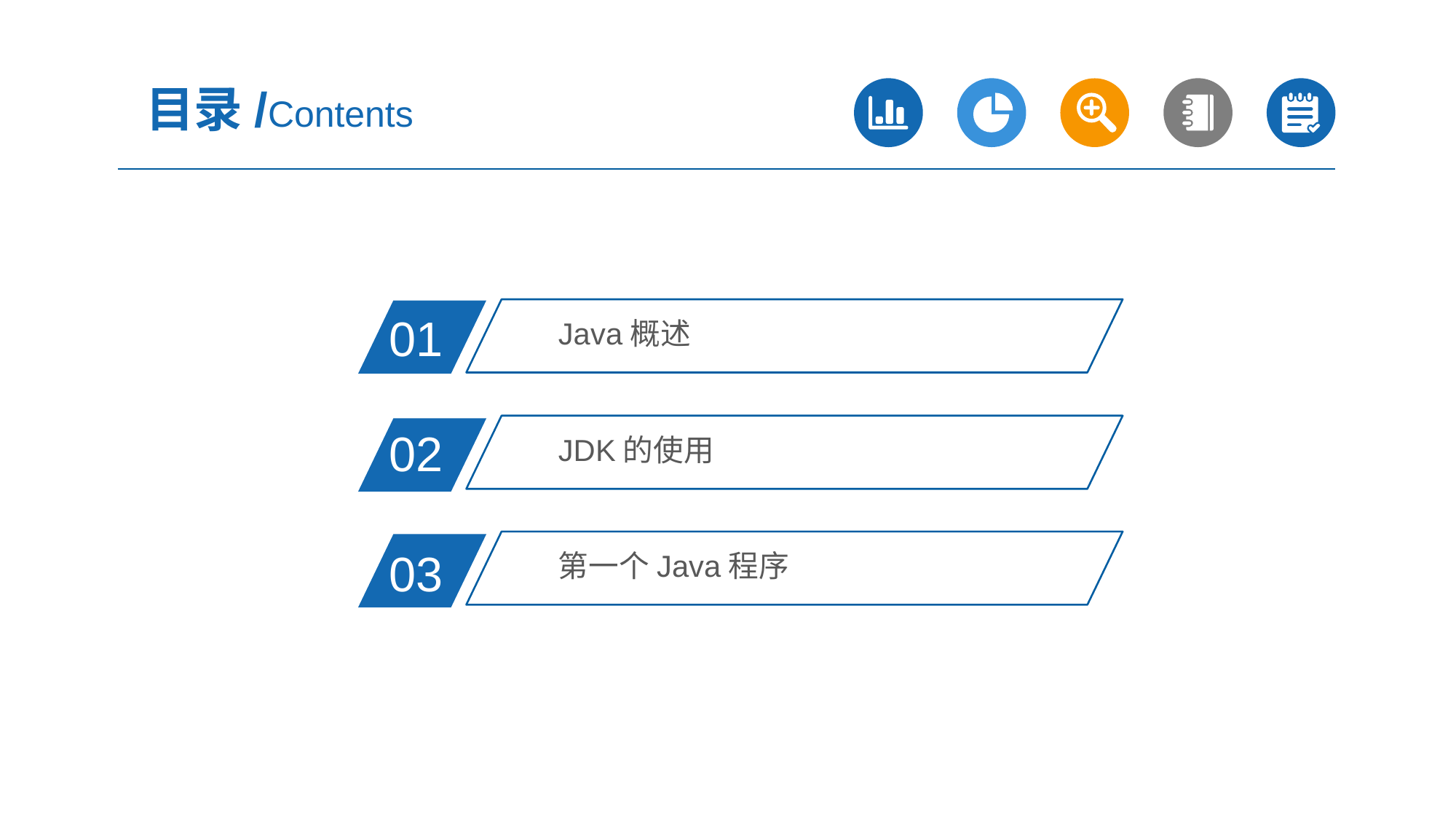

目录/Contents

Java概述

01

JDK的使用
02

第一个Java程序

03